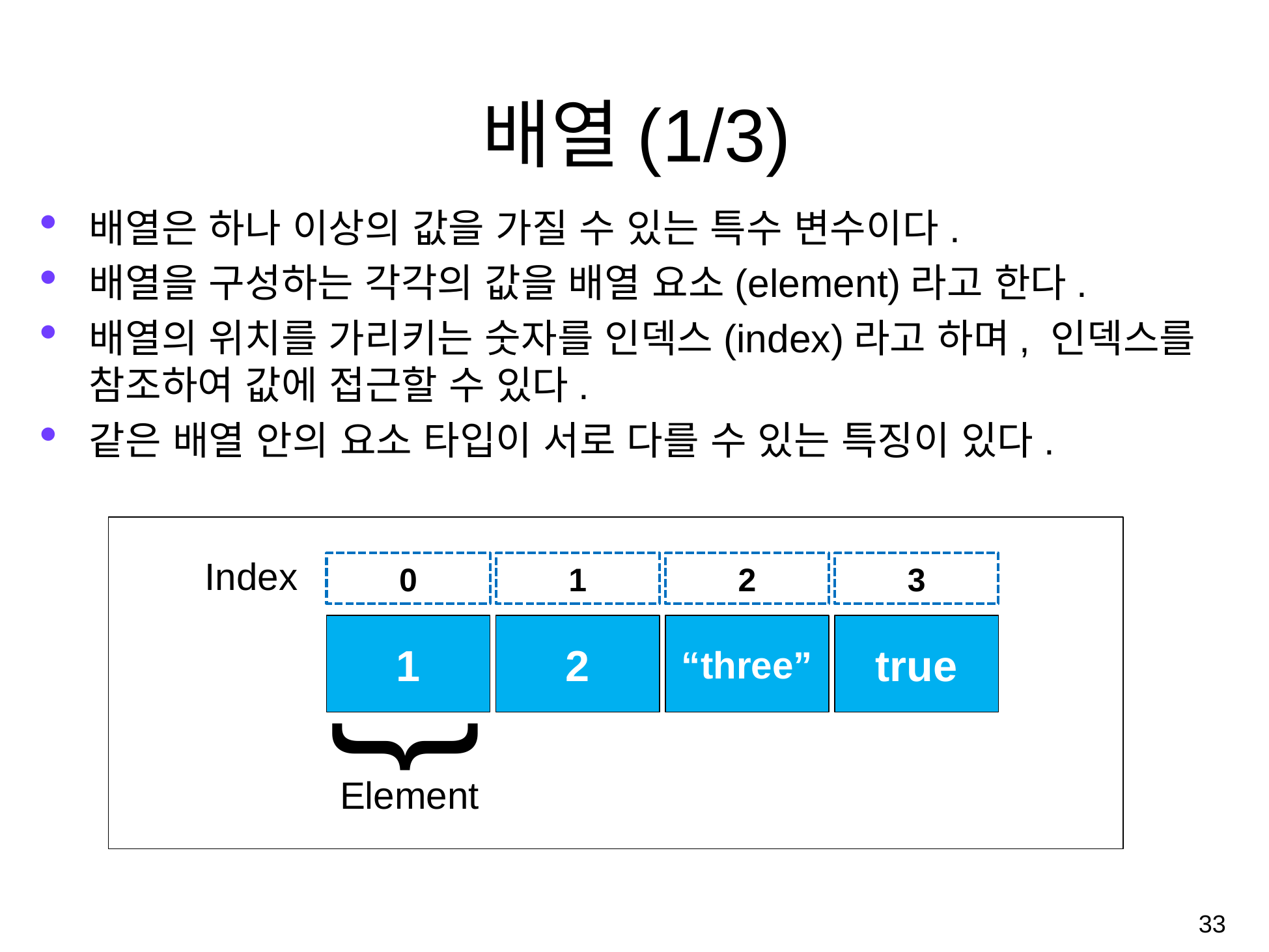

배열(1/3)
배열은 하나 이상의 값을 가질 수 있는 특수 변수이다.
배열을 구성하는 각각의 값을 배열 요소(element)라고 한다.
배열의 위치를 가리키는 숫자를 인덱스(index)라고 하며, 인덱스를 참조하여 값에 접근할 수 있다.
같은 배열 안의 요소 타입이 서로 다를 수 있는 특징이 있다.

Index
0
1
2
3
1
2
“three”
true
}
Element
33